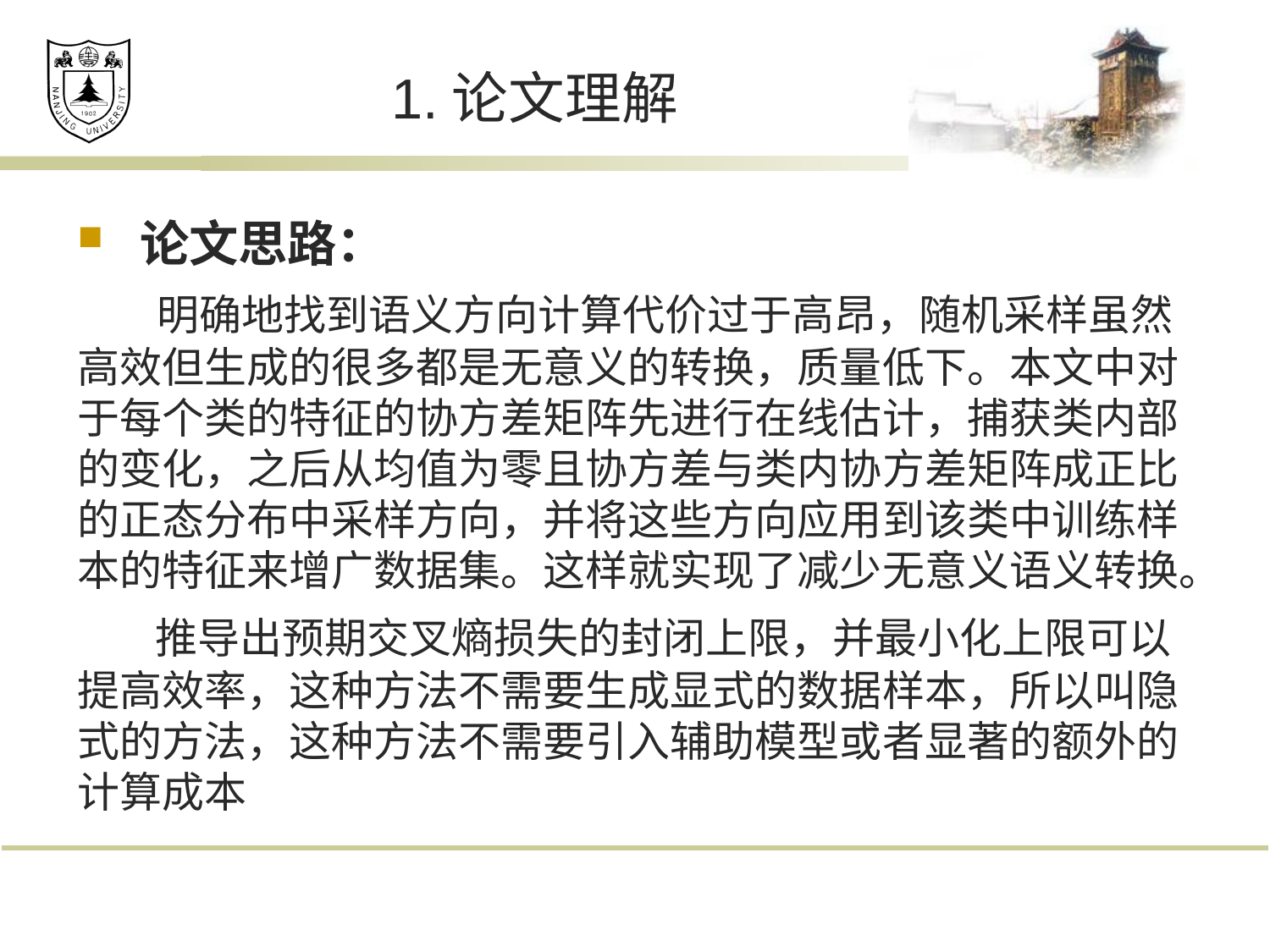

# 1.论文理解
论文思路：
      明确地找到语义方向计算代价过于高昂，随机采样虽然高效但生成的很多都是无意义的转换，质量低下。本文中对于每个类的特征的协方差矩阵先进行在线估计，捕获类内部的变化，之后从均值为零且协方差与类内协方差矩阵成正比的正态分布中采样方向，并将这些方向应用到该类中训练样本的特征来增广数据集。这样就实现了减少无意义语义转换。
      推导出预期交叉熵损失的封闭上限，并最小化上限可以提高效率，这种方法不需要生成显式的数据样本，所以叫隐式的方法，这种方法不需要引入辅助模型或者显著的额外的计算成本

3